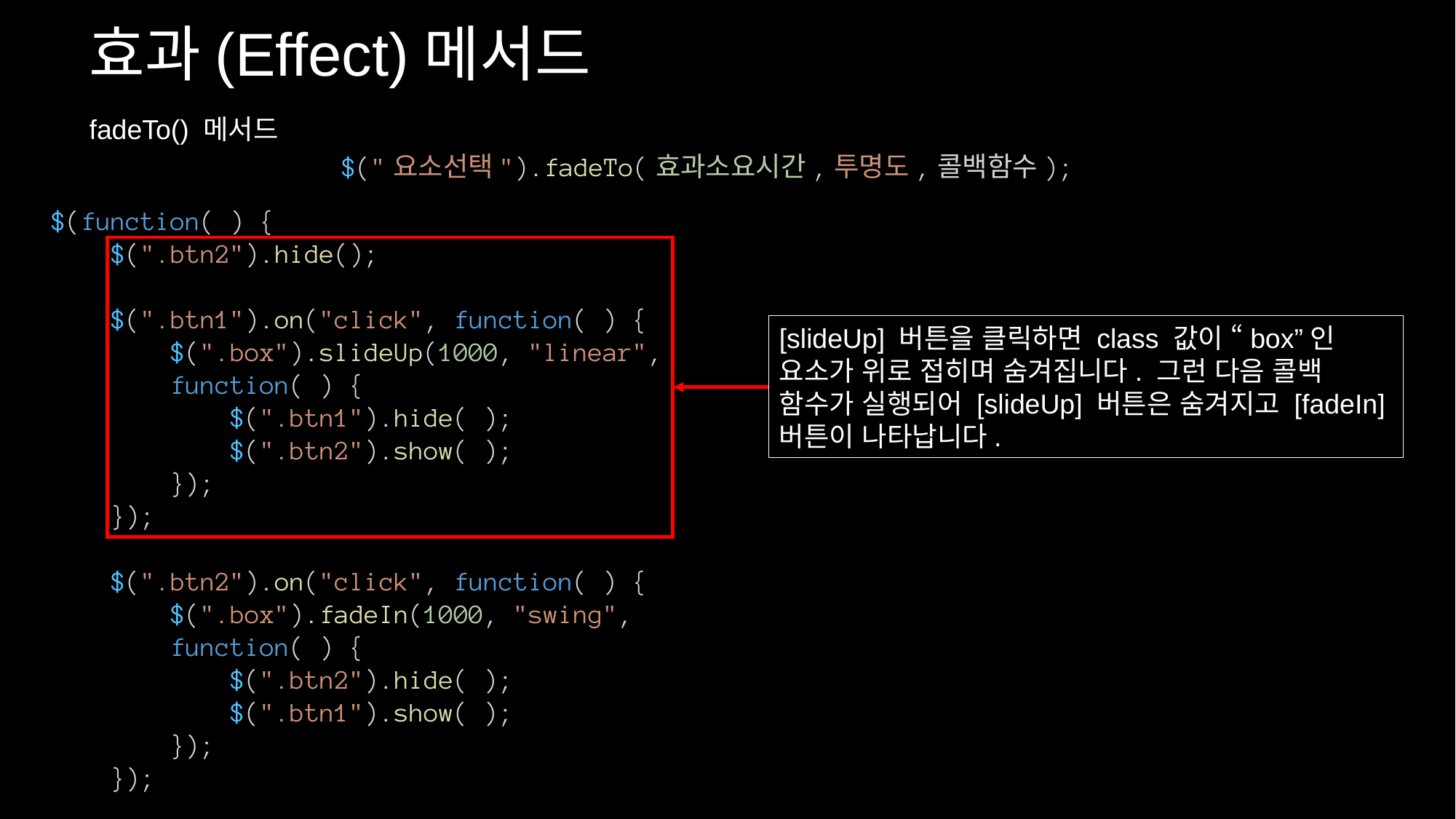

효과(Effect)메서드
fadeTo() 메서드
$("요소선택").fadeTo(효과소요시간,투명도,콜백함수);
$(function( ) {
    $(".btn2").hide();
    $(".btn1").on("click", function( ) {
        $(".box").slideUp(1000, "linear",
        function( ) {
            $(".btn1").hide( );
            $(".btn2").show( );
        });
    });
    $(".btn2").on("click", function( ) {
        $(".box").fadeIn(1000, "swing",
        function( ) {
            $(".btn2").hide( );
            $(".btn1").show( );
        });
    });

[slideUp] 버튼을 클릭하면 class 값이 “box”인 요소가 위로 접히며 숨겨집니다. 그런 다음 콜백 함수가 실행되어 [slideUp] 버튼은 숨겨지고 [fadeIn]버튼이 나타납니다.